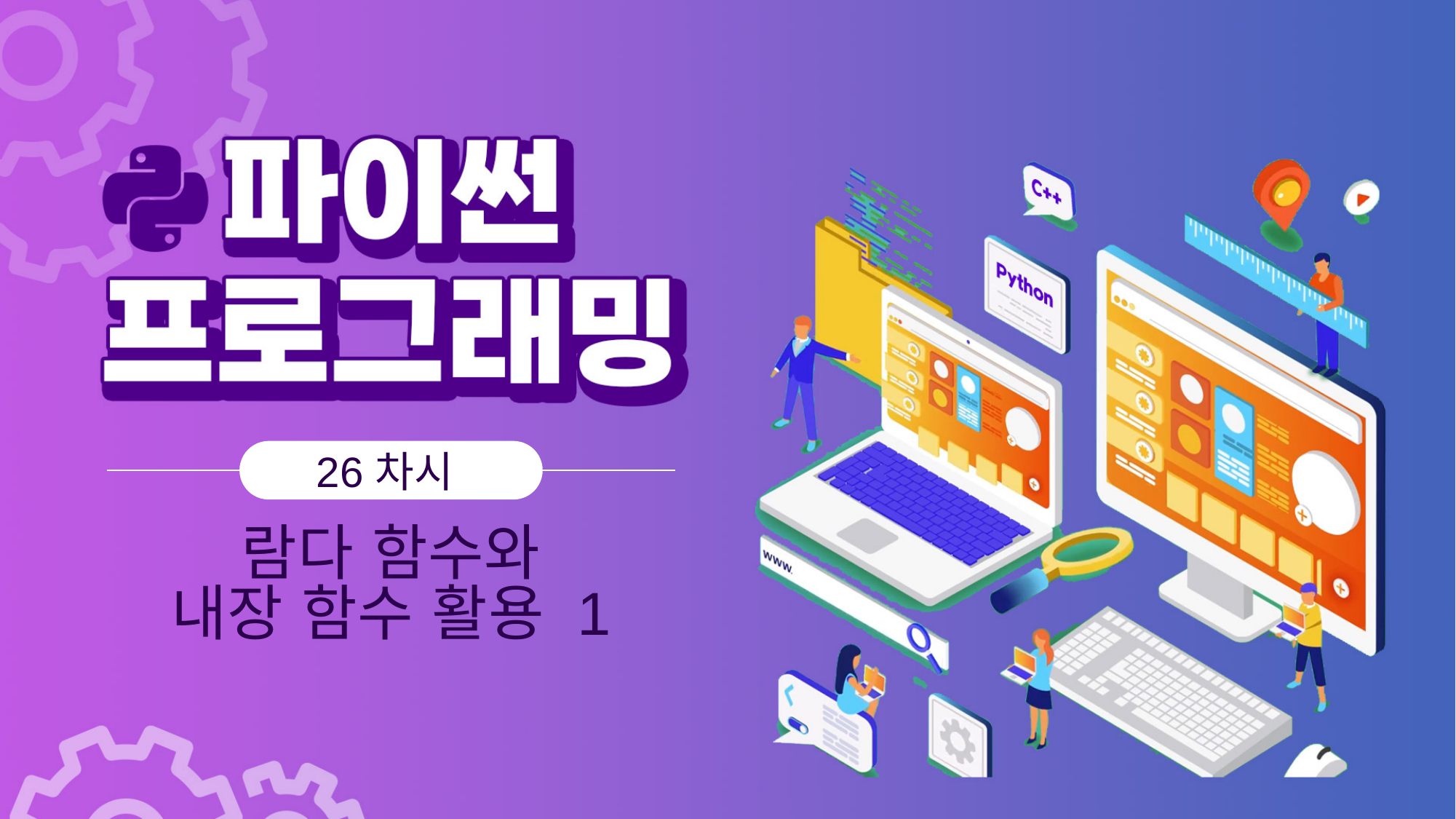

26차시
람다 함수와
내장 함수 활용 1